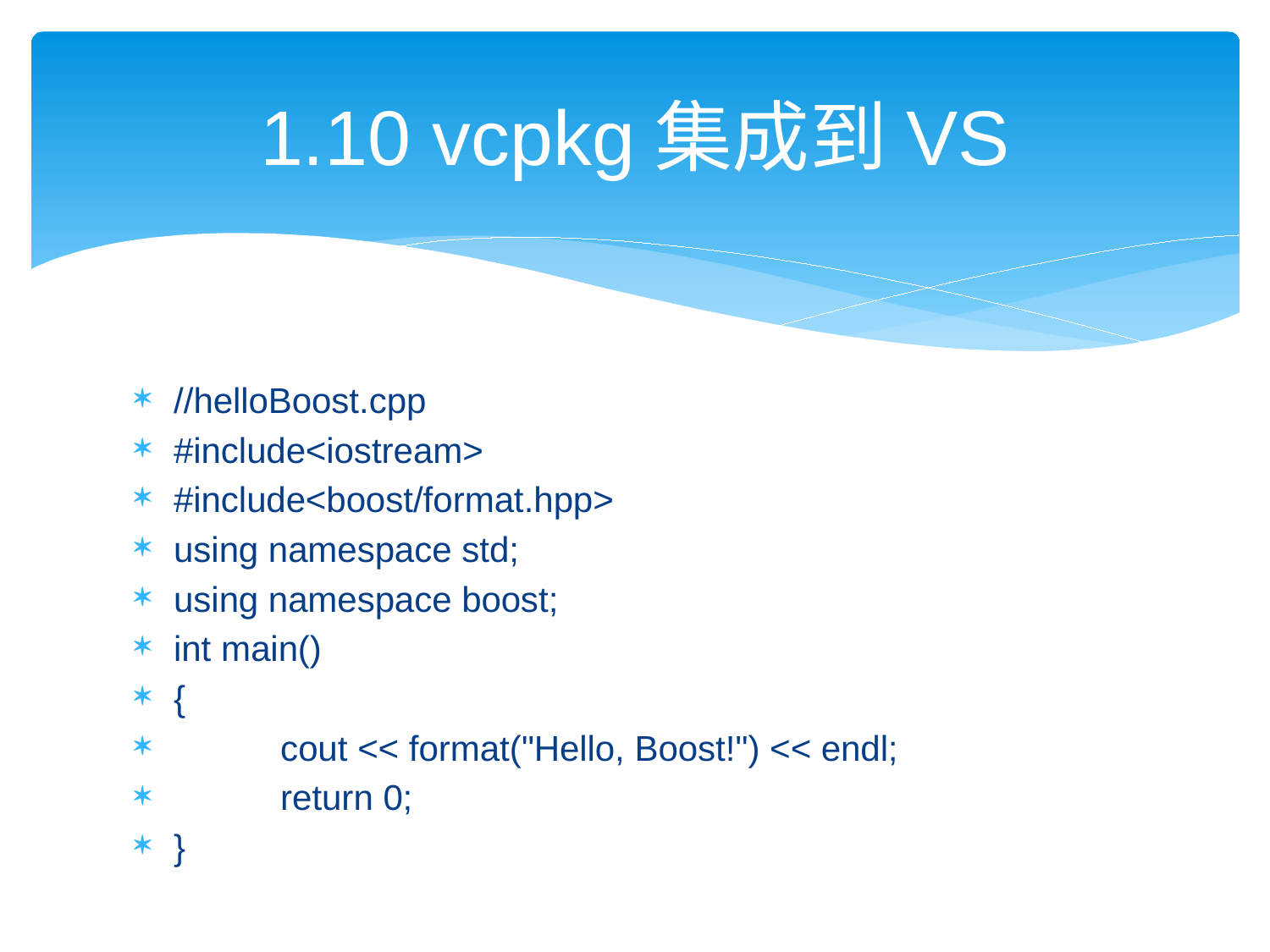

# 1.10 vcpkg集成到VS
//helloBoost.cpp
#include<iostream>
#include<boost/format.hpp>
using namespace std;
using namespace boost;
int main()
{
	cout << format("Hello, Boost!") << endl;
	return 0;
}